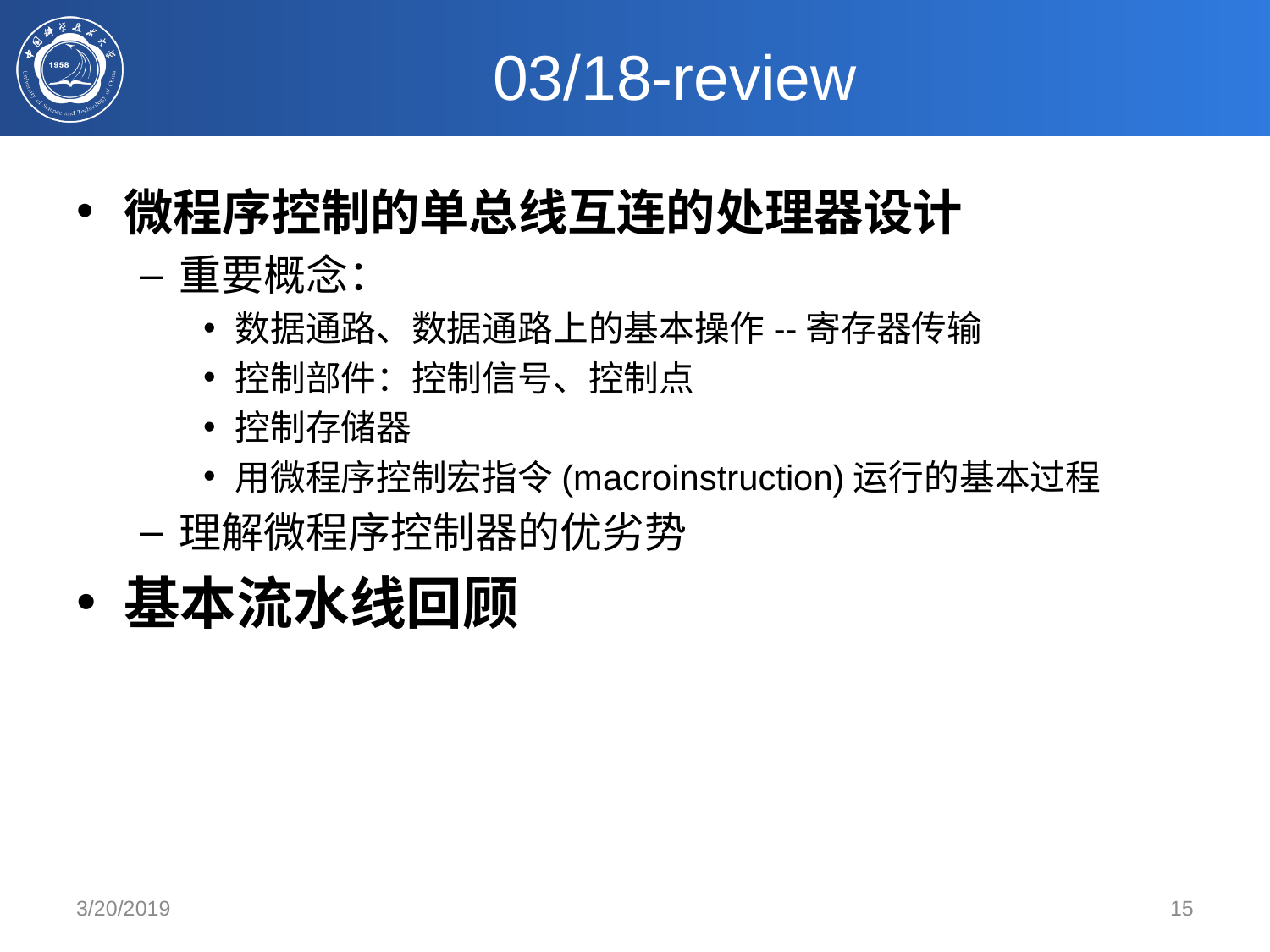

# 03/18-review
微程序控制的单总线互连的处理器设计
重要概念：
数据通路、数据通路上的基本操作--寄存器传输
控制部件：控制信号、控制点
控制存储器
用微程序控制宏指令(macroinstruction)运行的基本过程
理解微程序控制器的优劣势
基本流水线回顾

3/20/2019
15